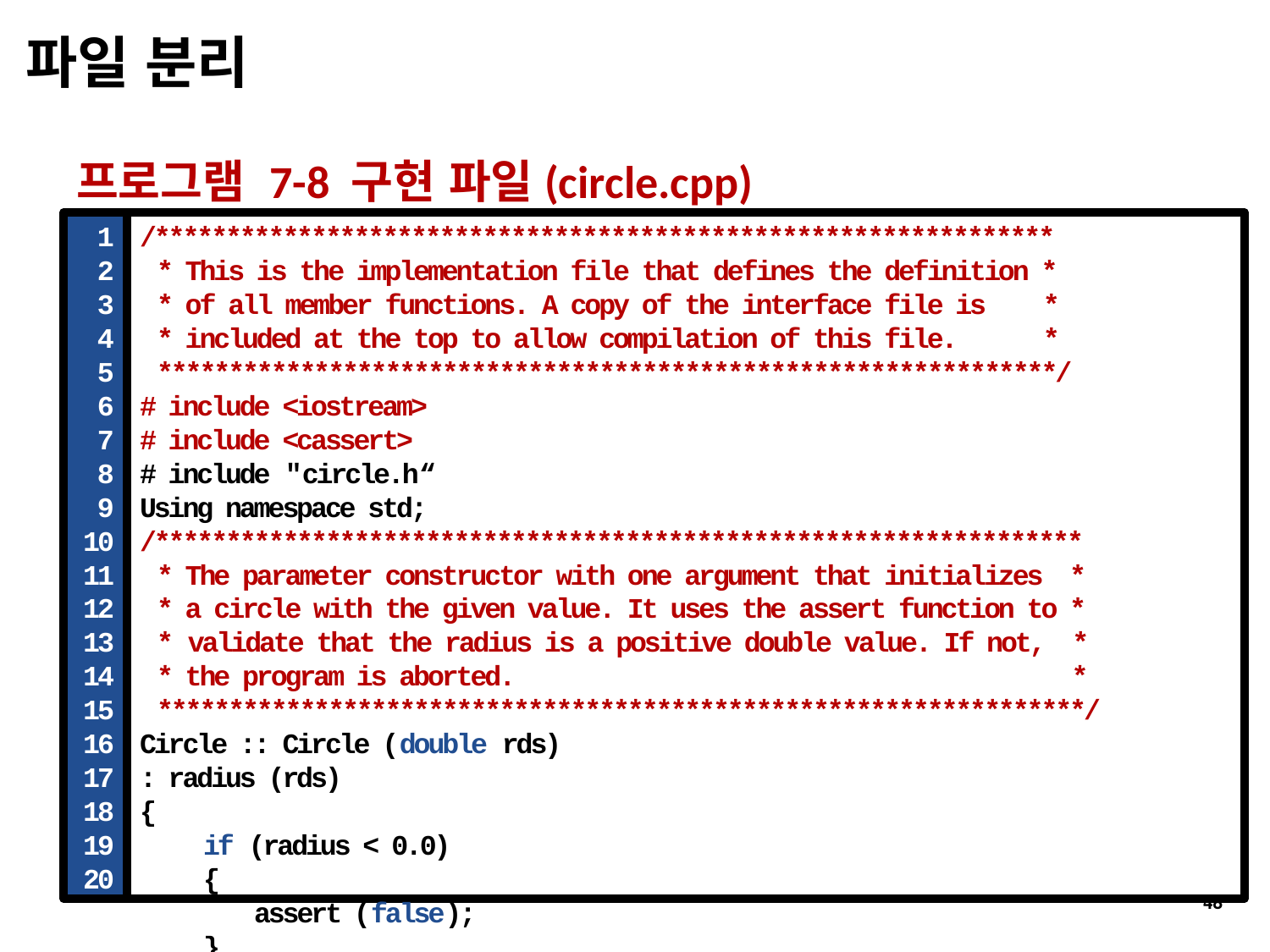

# 파일 분리
프로그램 7-8 구현 파일(circle.cpp)
1
2
3
4
5
6
7
8
9
10
11
12
13
14
15
16
17
18
19
20
/***************************************************************
 * This is the implementation file that defines the definition *
 * of all member functions. A copy of the interface file is 	 *
 * included at the top to allow compilation of this file. 	 *
 ***************************************************************/
# include <iostream>
# include <cassert>
# include "circle.h“
Using namespace std;
/*****************************************************************
 * The parameter constructor with one argument that initializes  *
 * a circle with the given value. It uses the assert function to *
 * validate that the radius is a positive double value. If not,  *
 * the program is aborted. 				   *
 *****************************************************************/
Circle :: Circle (double rds)
: radius (rds)
{
if (radius < 0.0)
{
assert (false);
}
}